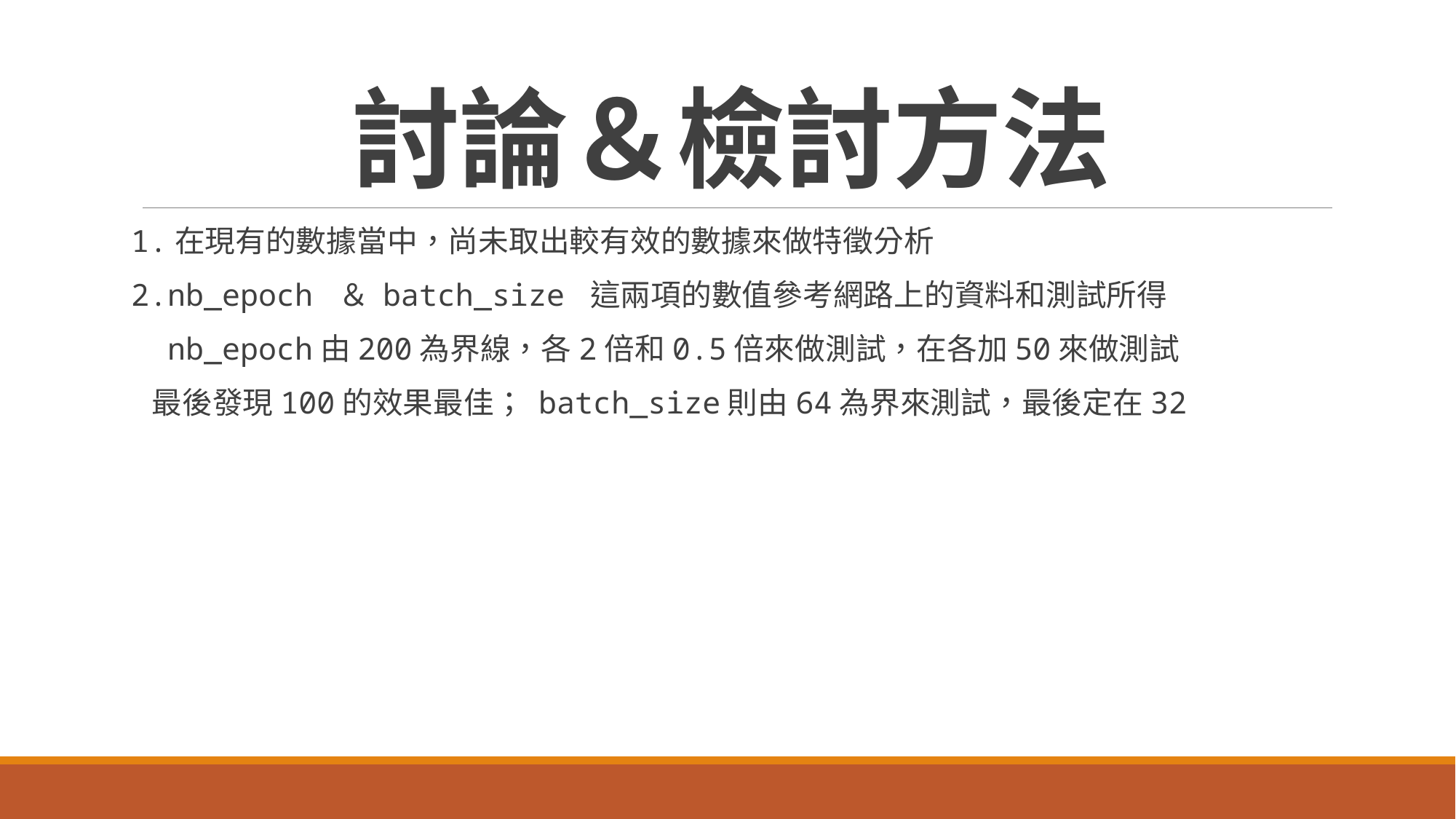

# 討論＆檢討方法
1.在現有的數據當中，尚未取出較有效的數據來做特徵分析
2.nb_epoch ＆ batch_size 這兩項的數值參考網路上的資料和測試所得
  nb_epoch由200為界線，各2倍和0.5倍來做測試，在各加50來做測試
  最後發現100的效果最佳； batch_size則由64為界來測試，最後定在32